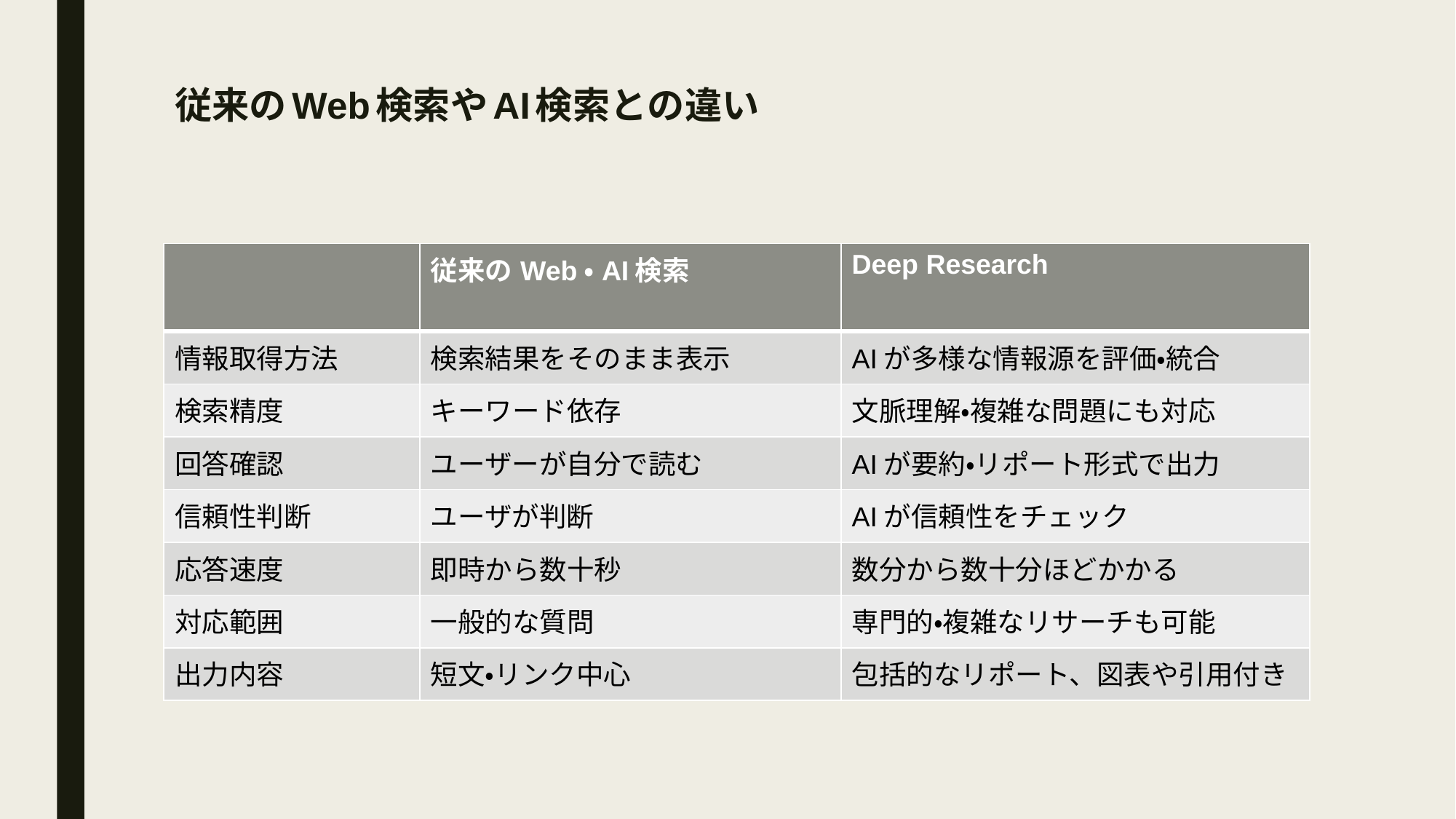

# 従来のWeb検索やAI検索との違い
|  | 従来のWeb・AI検索 | Deep Research |
| --- | --- | --- |
| 情報取得方法 | 検索結果をそのまま表示 | AIが多様な情報源を評価・統合 |
| 検索精度 | キーワード依存 | 文脈理解・複雑な問題にも対応 |
| 回答確認 | ユーザーが自分で読む | AIが要約・リポート形式で出力 |
| 信頼性判断 | ユーザが判断 | AIが信頼性をチェック |
| 応答速度 | 即時から数十秒 | 数分から数十分ほどかかる |
| 対応範囲 | 一般的な質問 | 専門的・複雑なリサーチも可能 |
| 出力内容 | 短文・リンク中心 | 包括的なリポート、図表や引用付き |